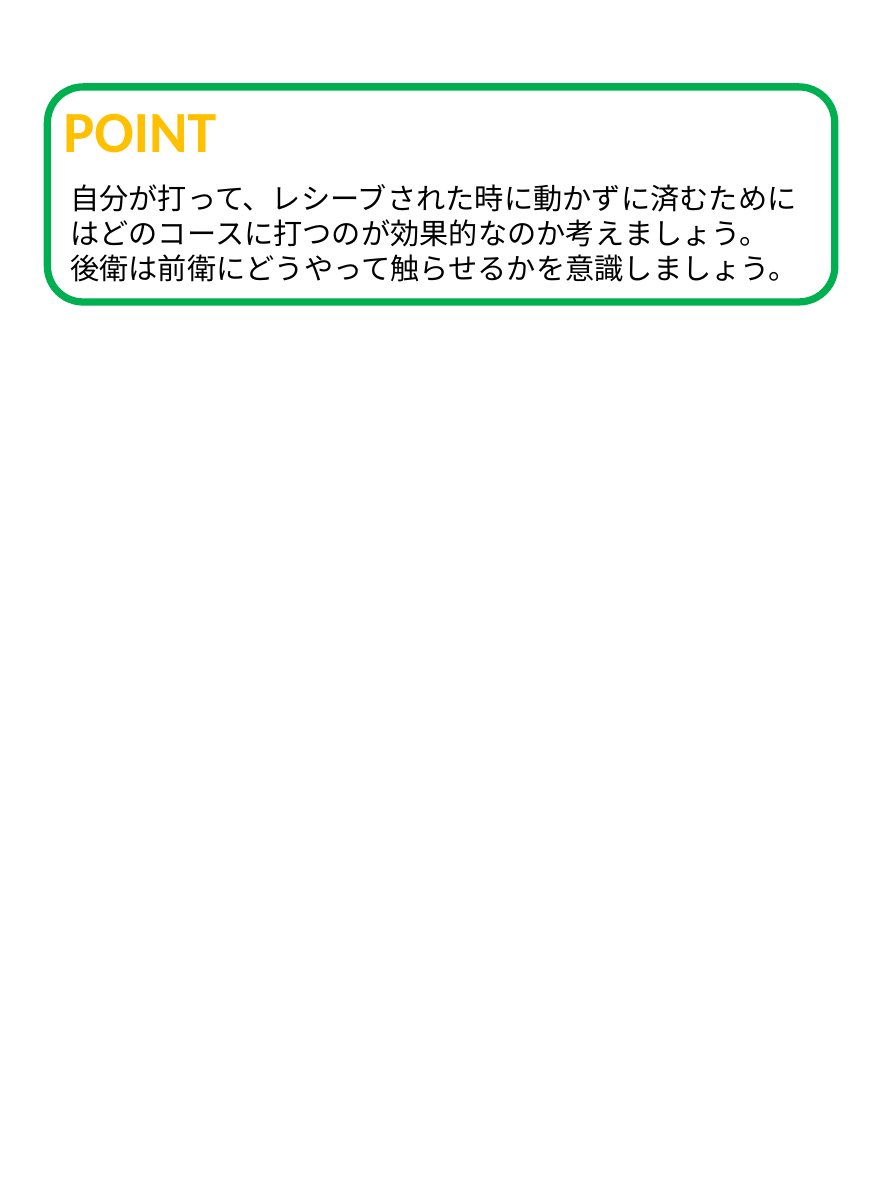

POINT
自分が打って、レシーブされた時に動かずに済むためにはどのコースに打つのが効果的なのか考えましょう。
後衛は前衛にどうやって触らせるかを意識しましょう。